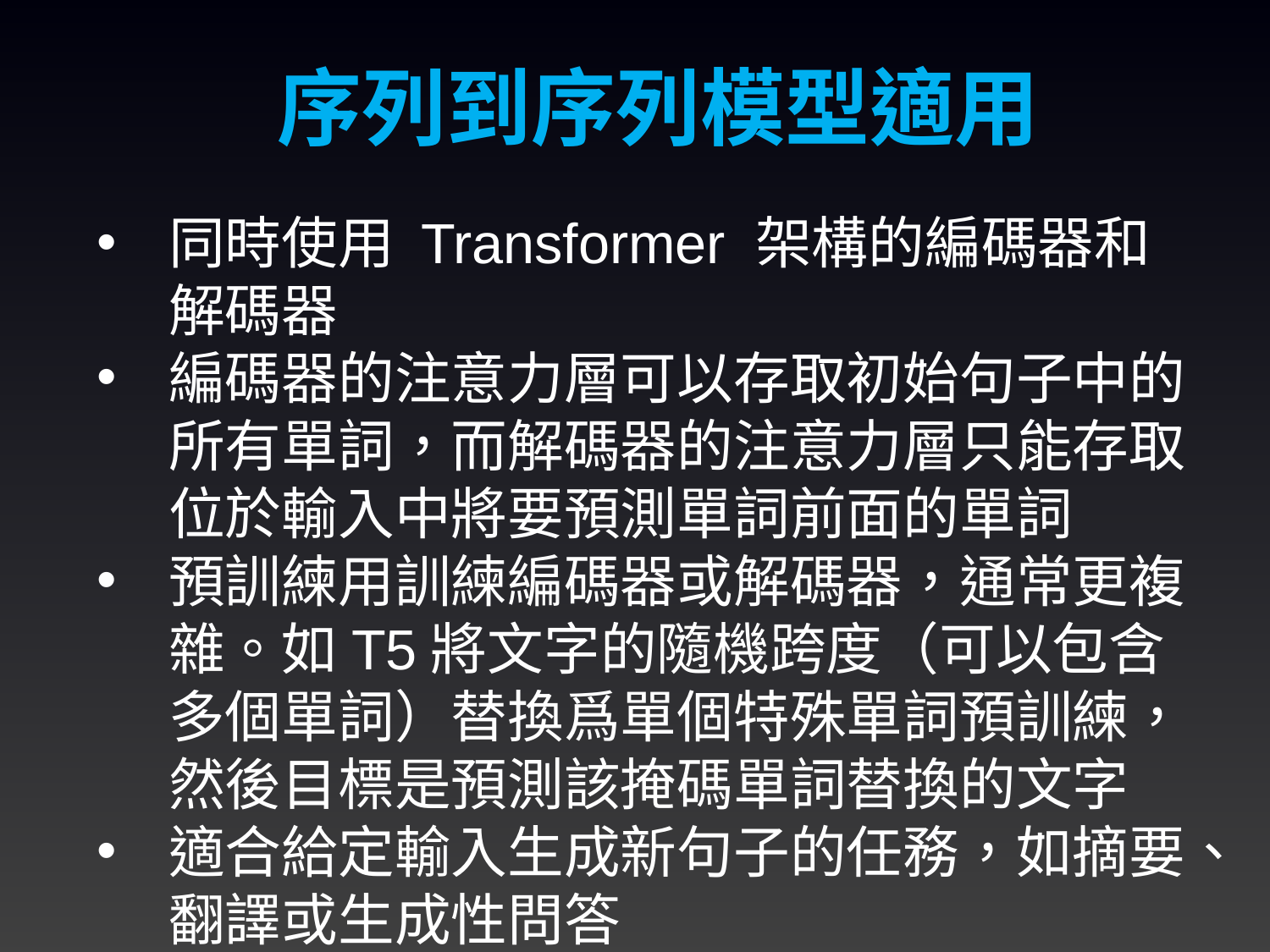

序列到序列模型適用
同時使用 Transformer 架構的編碼器和解碼器
編碼器的注意力層可以存取初始句子中的所有單詞，而解碼器的注意力層只能存取位於輸入中將要預測單詞前面的單詞
預訓練用訓練編碼器或解碼器，通常更複雜。如T5將文字的隨機跨度（可以包含多個單詞）替換爲單個特殊單詞預訓練，然後目標是預測該掩碼單詞替換的文字
適合給定輸入生成新句子的任務，如摘要、翻譯或生成性問答